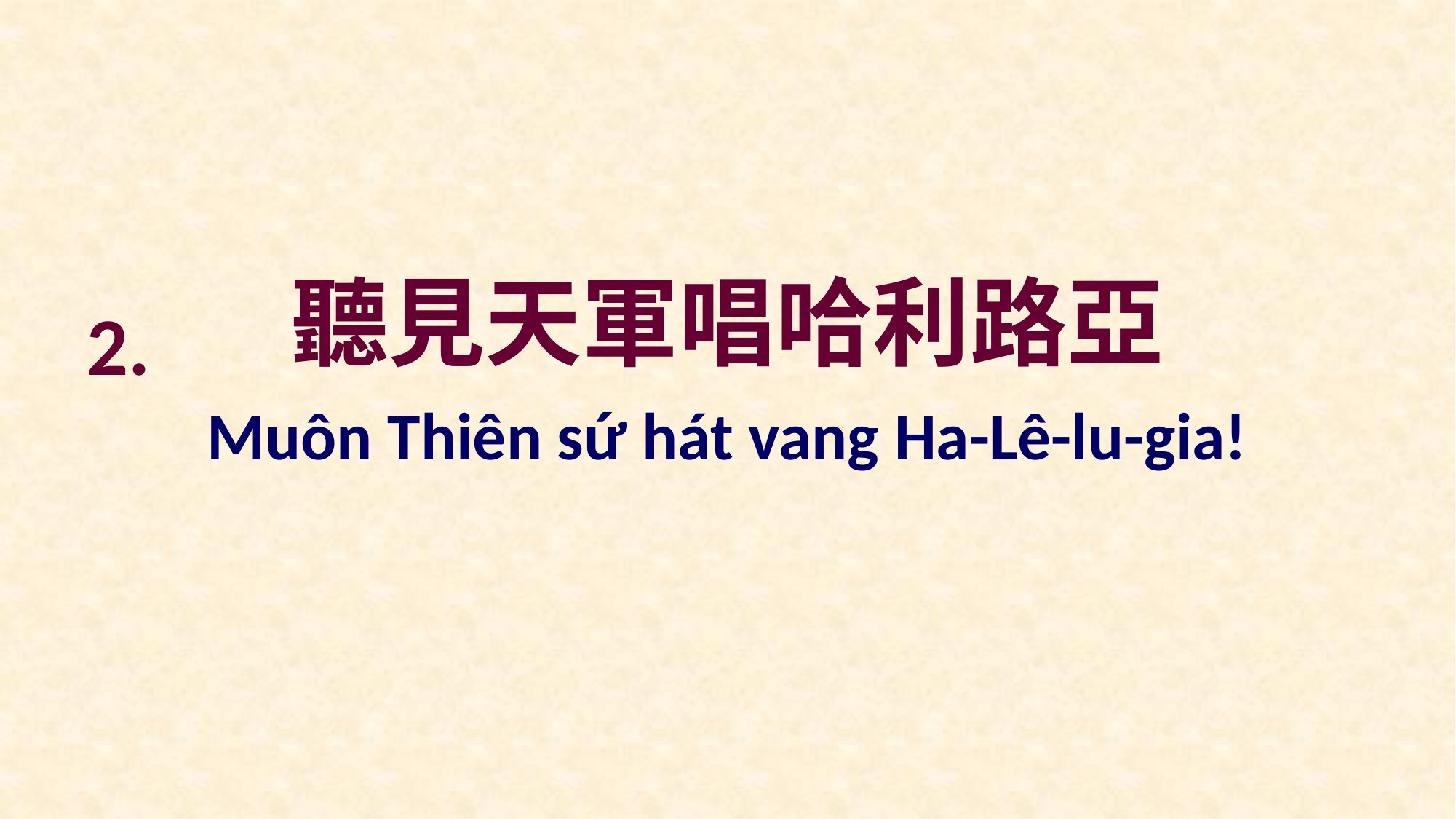

聽見天軍唱哈利路亞
2.
Muôn Thiên sứ hát vang Ha-Lê-lu-gia!